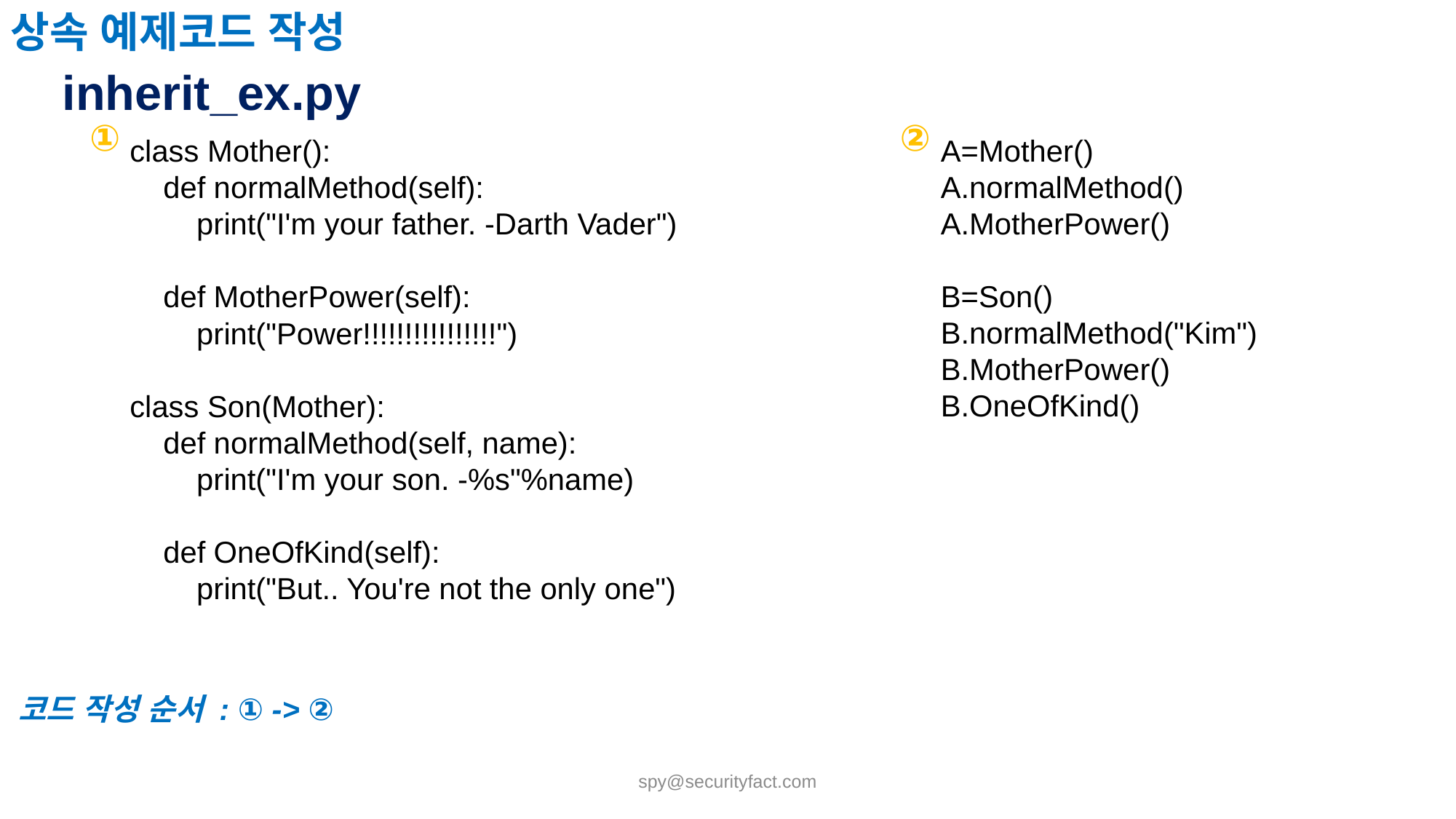

상속 예제코드 작성
inherit_ex.py
①
②
class Mother():
    def normalMethod(self):
        print("I'm your father. -Darth Vader")

    def MotherPower(self):
        print("Power!!!!!!!!!!!!!!!!")

class Son(Mother):
    def normalMethod(self, name):
        print("I'm your son. -%s"%name)

    def OneOfKind(self):
        print("But.. You're not the only one")
A=Mother()
A.normalMethod()
A.MotherPower()

B=Son()
B.normalMethod("Kim")
B.MotherPower()
B.OneOfKind()
코드 작성 순서 : ① -> ②
spy@securityfact.com